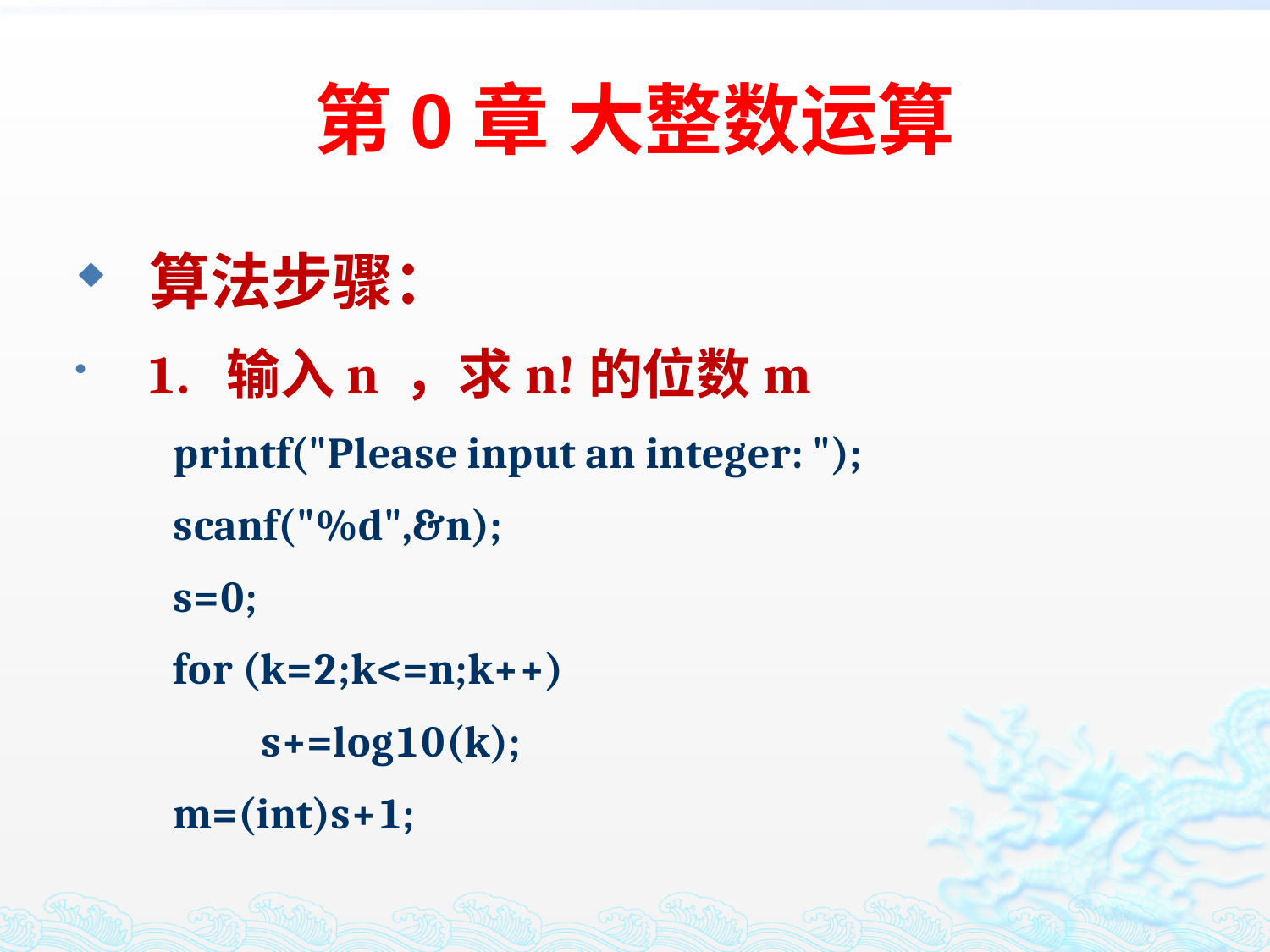

# 第0章 大整数运算
 算法步骤：
  1.  输入n ，求n!的位数m
          printf("Please input an integer: ");
          scanf("%d",&n);
          s=0;
          for (k=2;k<=n;k++)
                   s+=log10(k);
          m=(int)s+1;